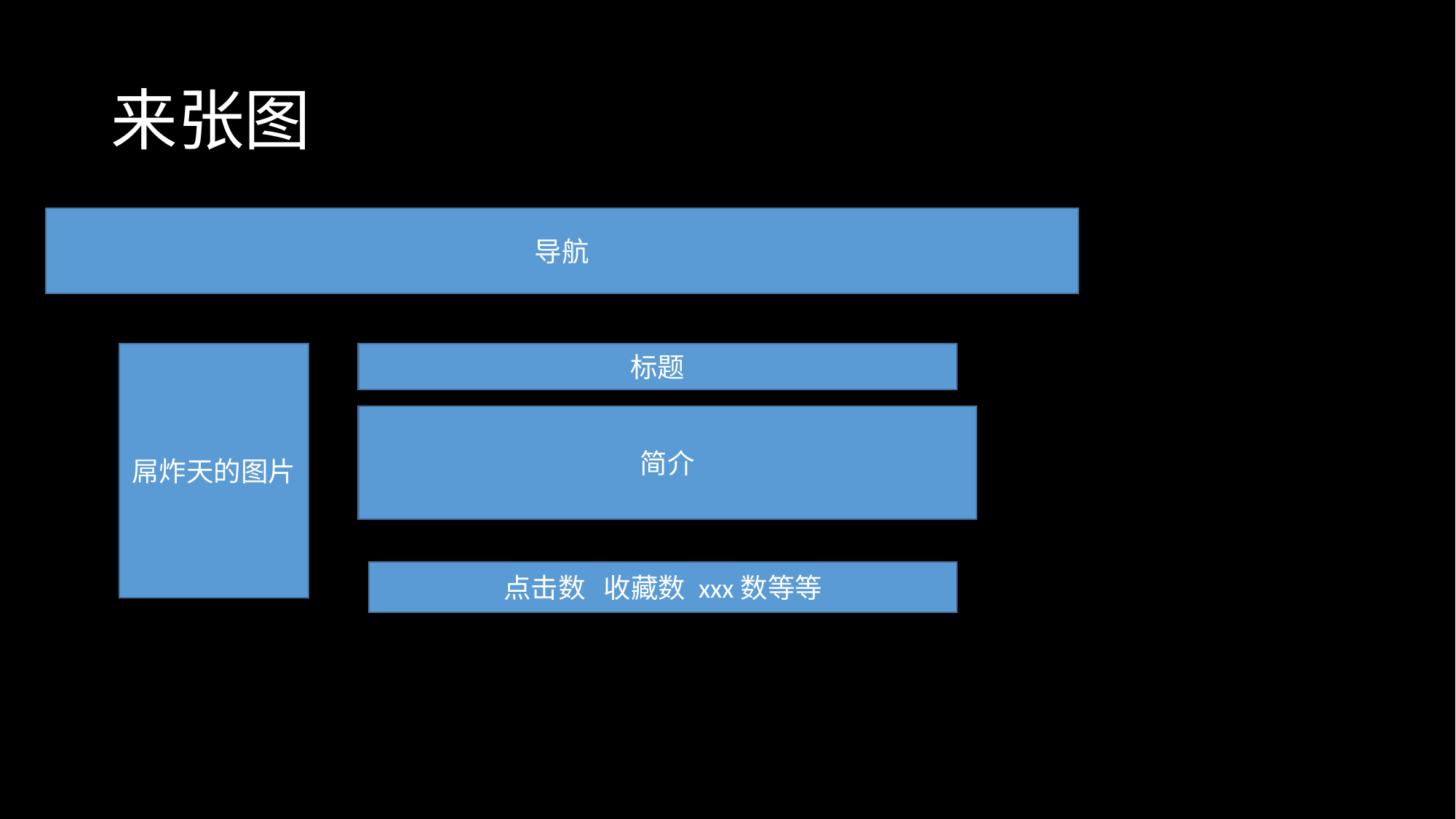

# 来张图
导航
屌炸天的图片
标题
简介
点击数   收藏数 xxx数等等